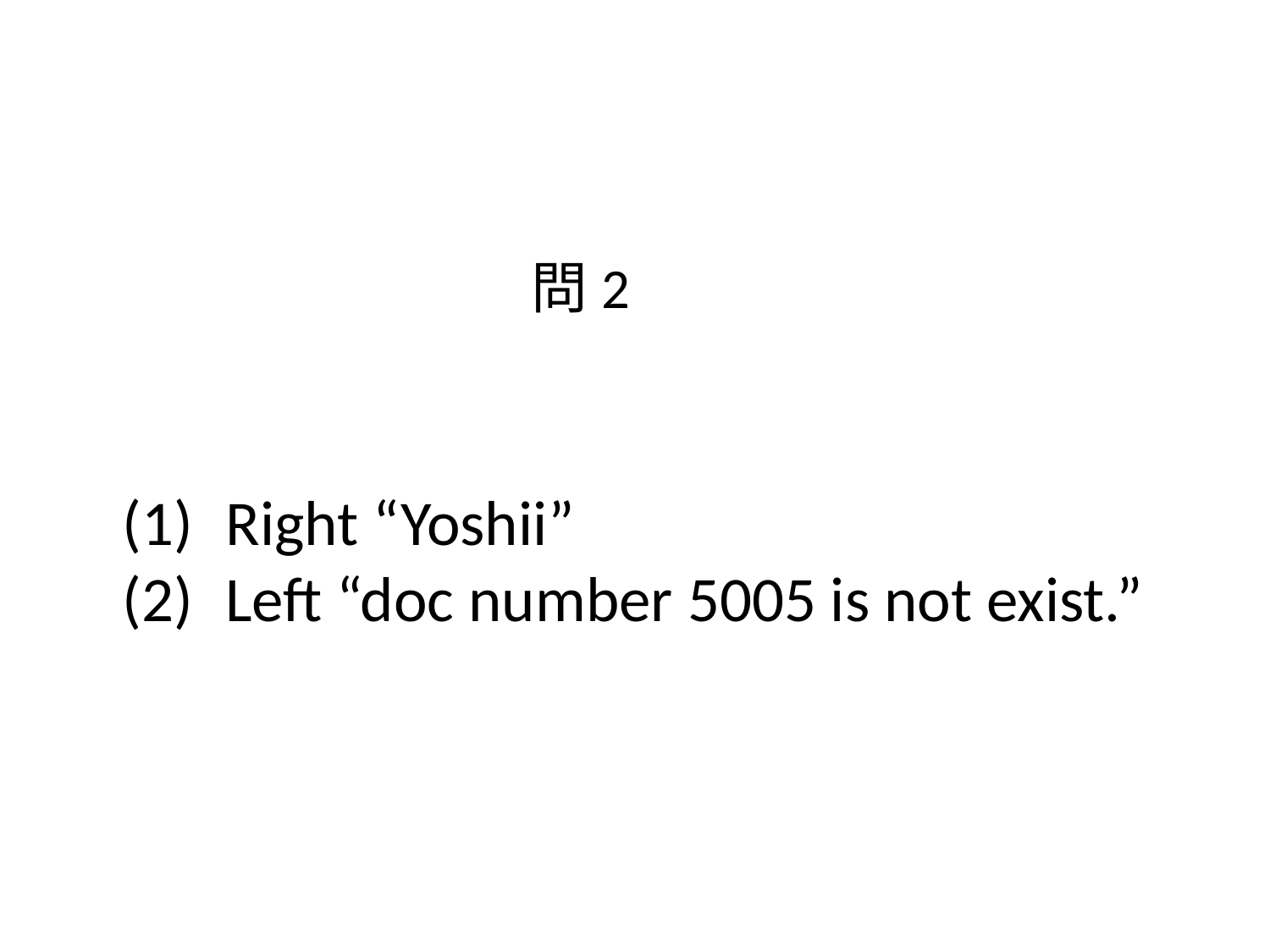

問2
Right “Yoshii”
Left “doc number 5005 is not exist.”